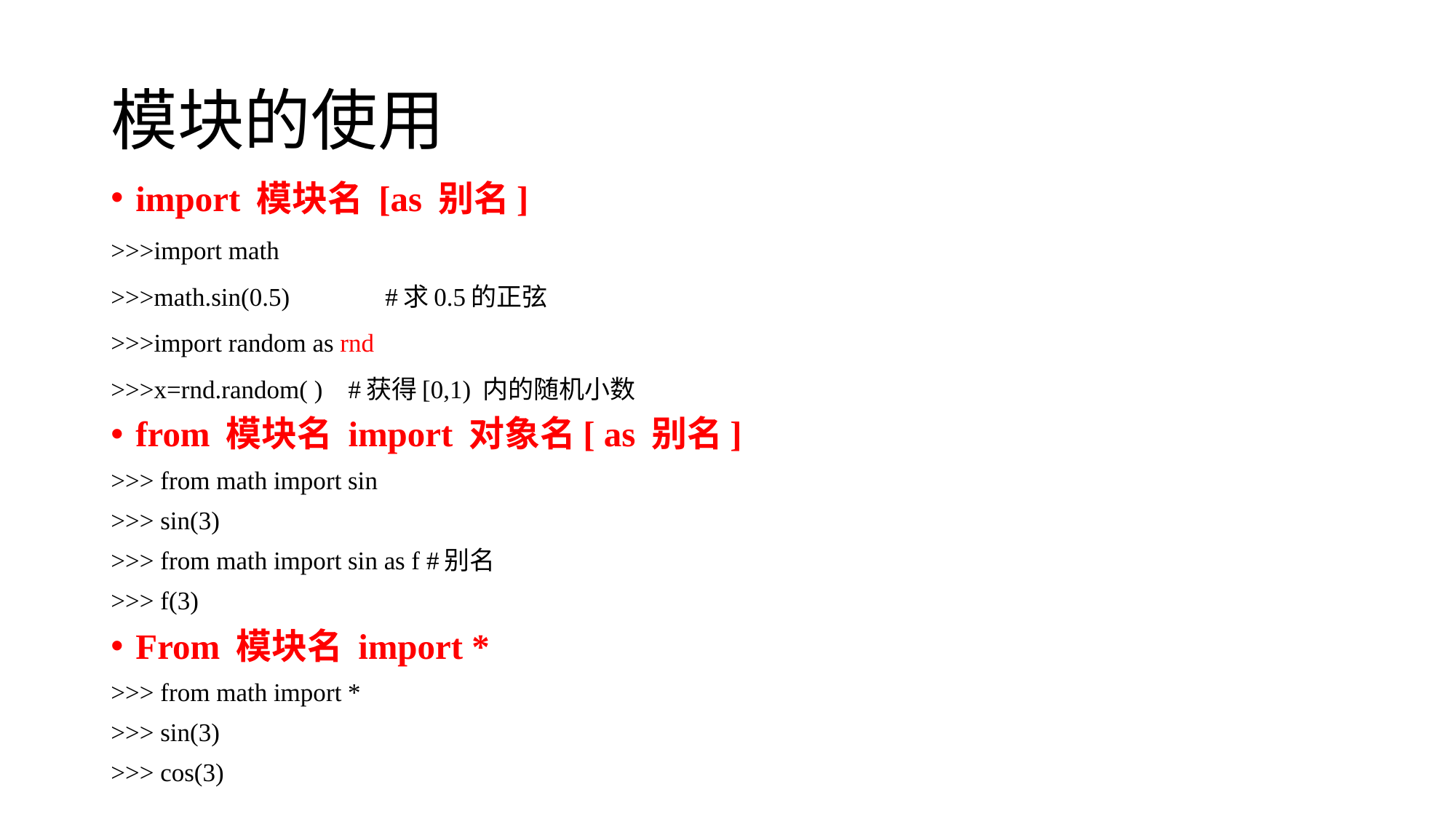

# 模块的使用
import 模块名 [as 别名]
>>>import math
>>>math.sin(0.5)               #求0.5的正弦
>>>import random as rnd
>>>x=rnd.random( )    #获得[0,1) 内的随机小数
from 模块名 import 对象名[ as 别名]
>>> from math import sin
>>> sin(3)
>>> from math import sin as f #别名
>>> f(3)
From 模块名 import *
>>> from math import *
>>> sin(3)
>>> cos(3)